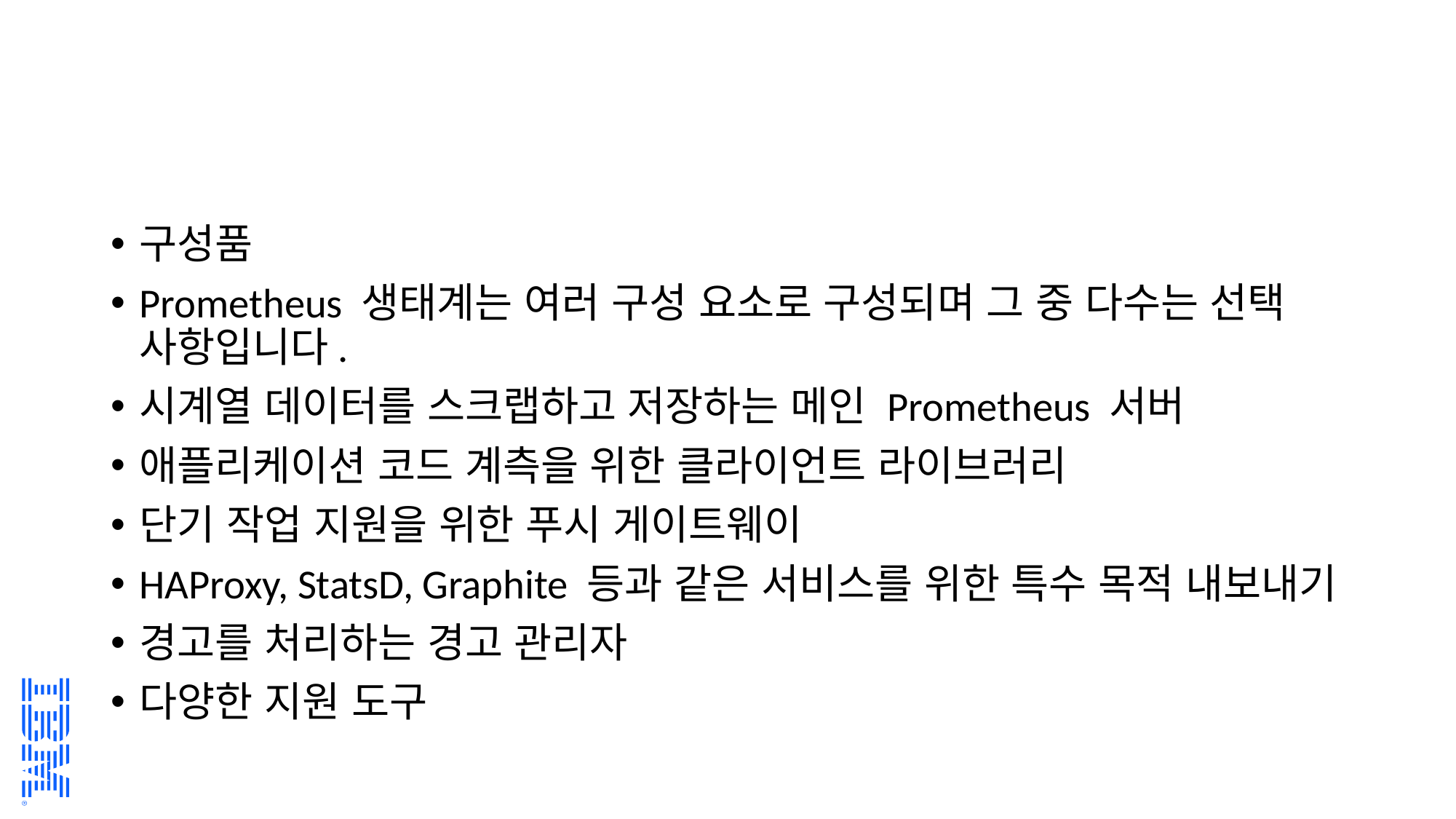

#
구성품
Prometheus 생태계는 여러 구성 요소로 구성되며 그 중 다수는 선택 사항입니다.
시계열 데이터를 스크랩하고 저장하는 메인 Prometheus 서버
애플리케이션 코드 계측을 위한 클라이언트 라이브러리
단기 작업 지원을 위한 푸시 게이트웨이
HAProxy, StatsD, Graphite 등과 같은 서비스를 위한 특수 목적 내보내기
경고를 처리하는 경고 관리자
다양한 지원 도구